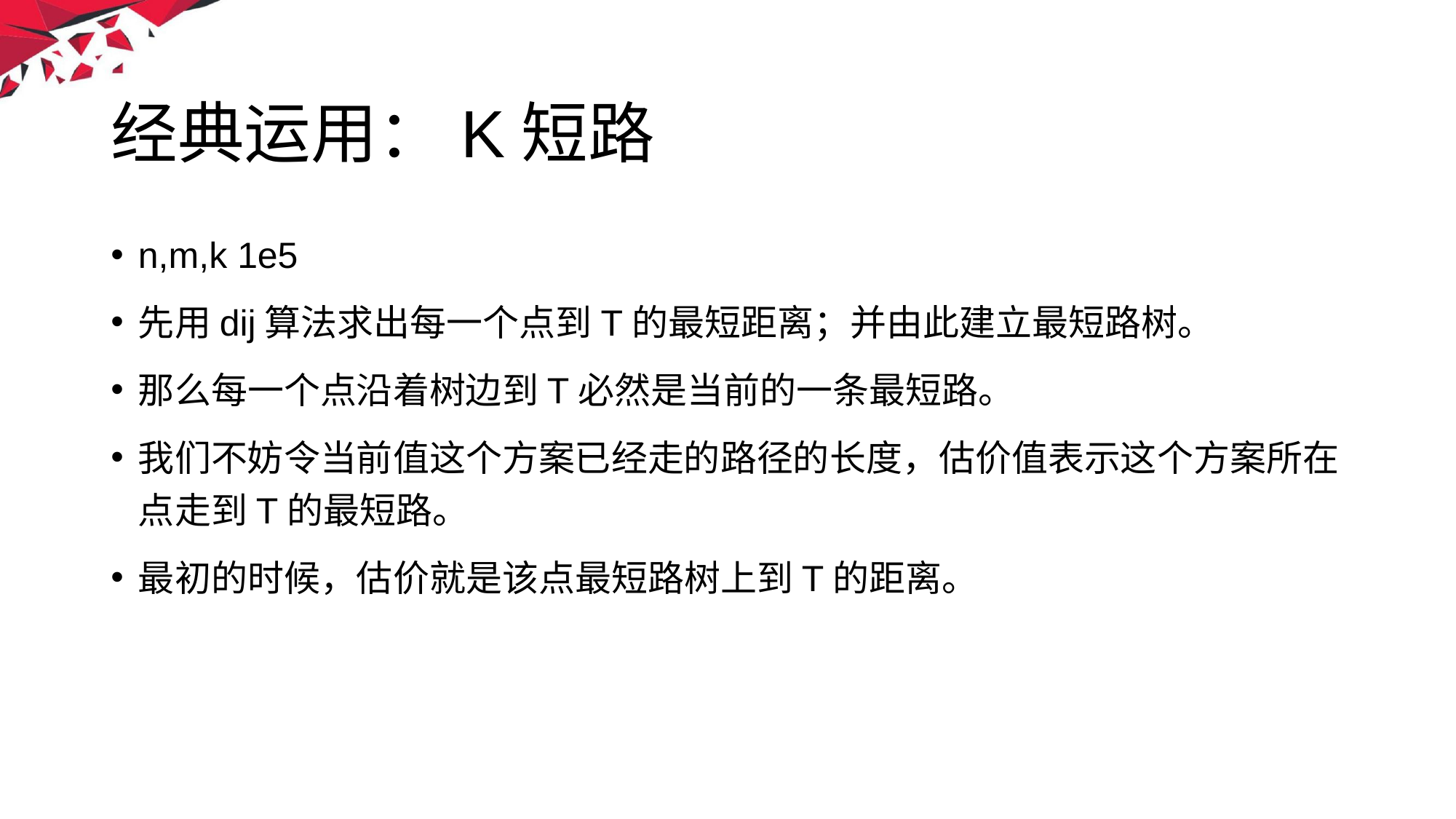

# 经典运用：K短路
n,m,k 1e5
先用dij算法求出每一个点到T的最短距离；并由此建立最短路树。
那么每一个点沿着树边到T必然是当前的一条最短路。
我们不妨令当前值这个方案已经走的路径的长度，估价值表示这个方案所在点走到T的最短路。
最初的时候，估价就是该点最短路树上到T的距离。